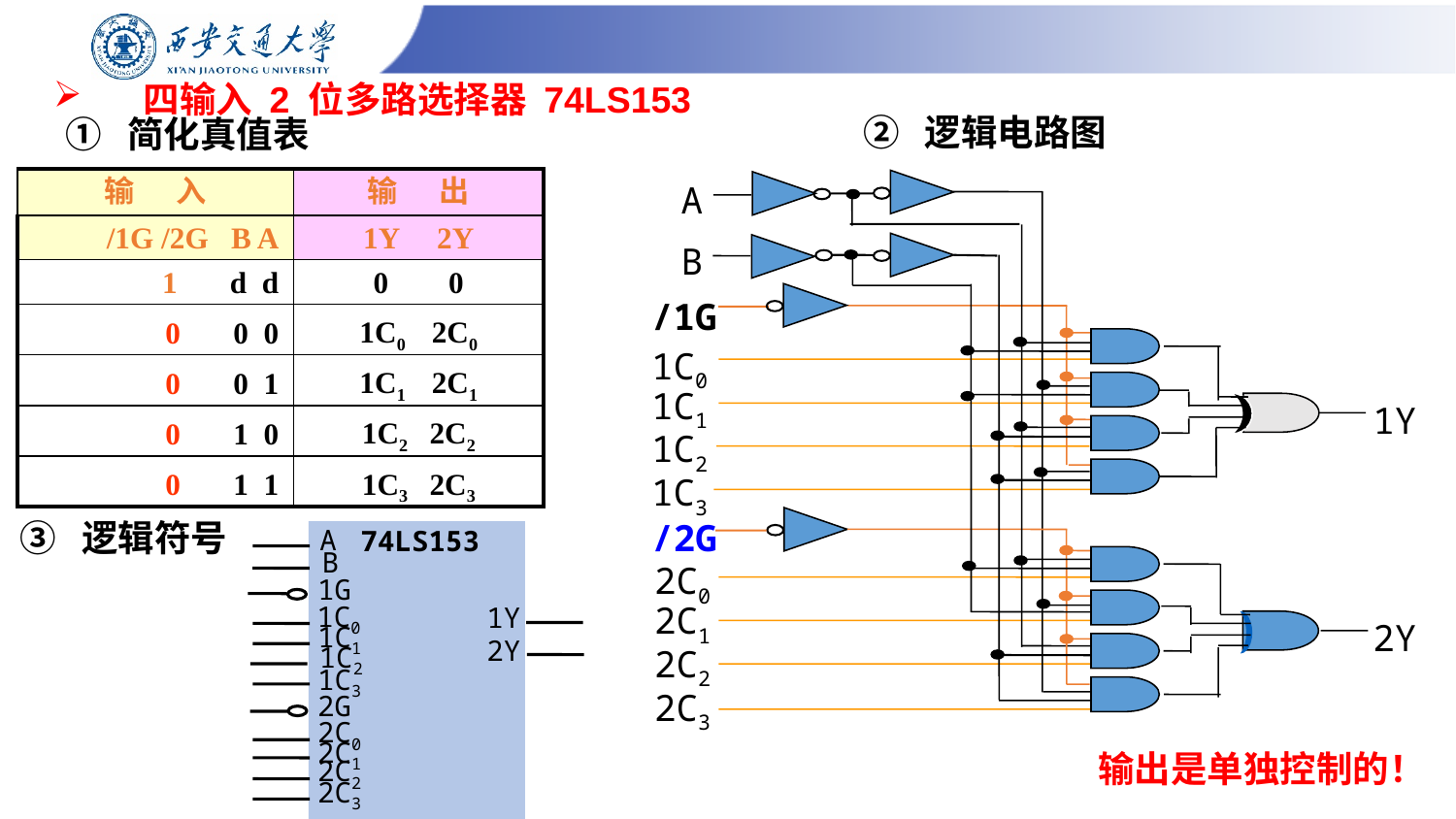

# 四输入 2 位多路选择器 74LS153
②  逻辑电路图
①  简化真值表
| 输 入 | 输 出 |
| --- | --- |
| /1G /2G B A | 1Y 2Y |
| 1 d d | 0 0 |
| 0 0 0 | 1C0 2C0 |
| 0 0 1 | 1C1 2C1 |
| 0 1 0 | 1C2 2C2 |
| 0 1 1 | 1C3 2C3 |

 A

 B

/1G

1C0
1C1
1C2
1C3

1Y

/2G

2C0
2C1
2C2
2C3

2Y

③  逻辑符号
A
74LS153

B

1G

1C0
 1Y

1C1

 2Y
1C2

1C3

2G

2C0

2C1

2C2

2C3

输出是单独控制的！